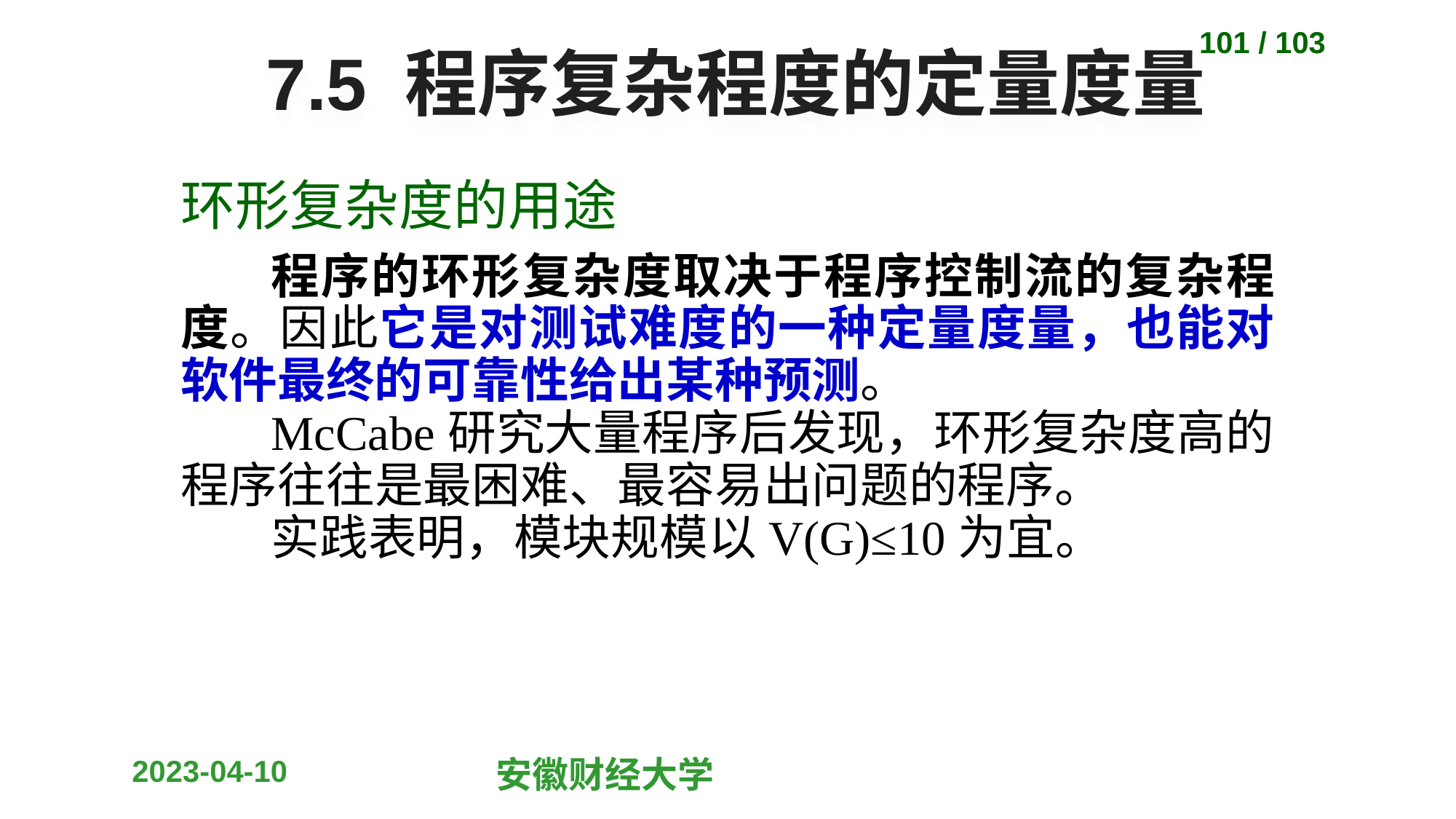

101 / 103
# 7.5 程序复杂程度的定量度量
环形复杂度的用途
程序的环形复杂度取决于程序控制流的复杂程度。因此它是对测试难度的一种定量度量，也能对软件最终的可靠性给出某种预测。
McCabe研究大量程序后发现，环形复杂度高的程序往往是最困难、最容易出问题的程序。
实践表明，模块规模以V(G)≤10为宜。
2023-04-10
安徽财经大学